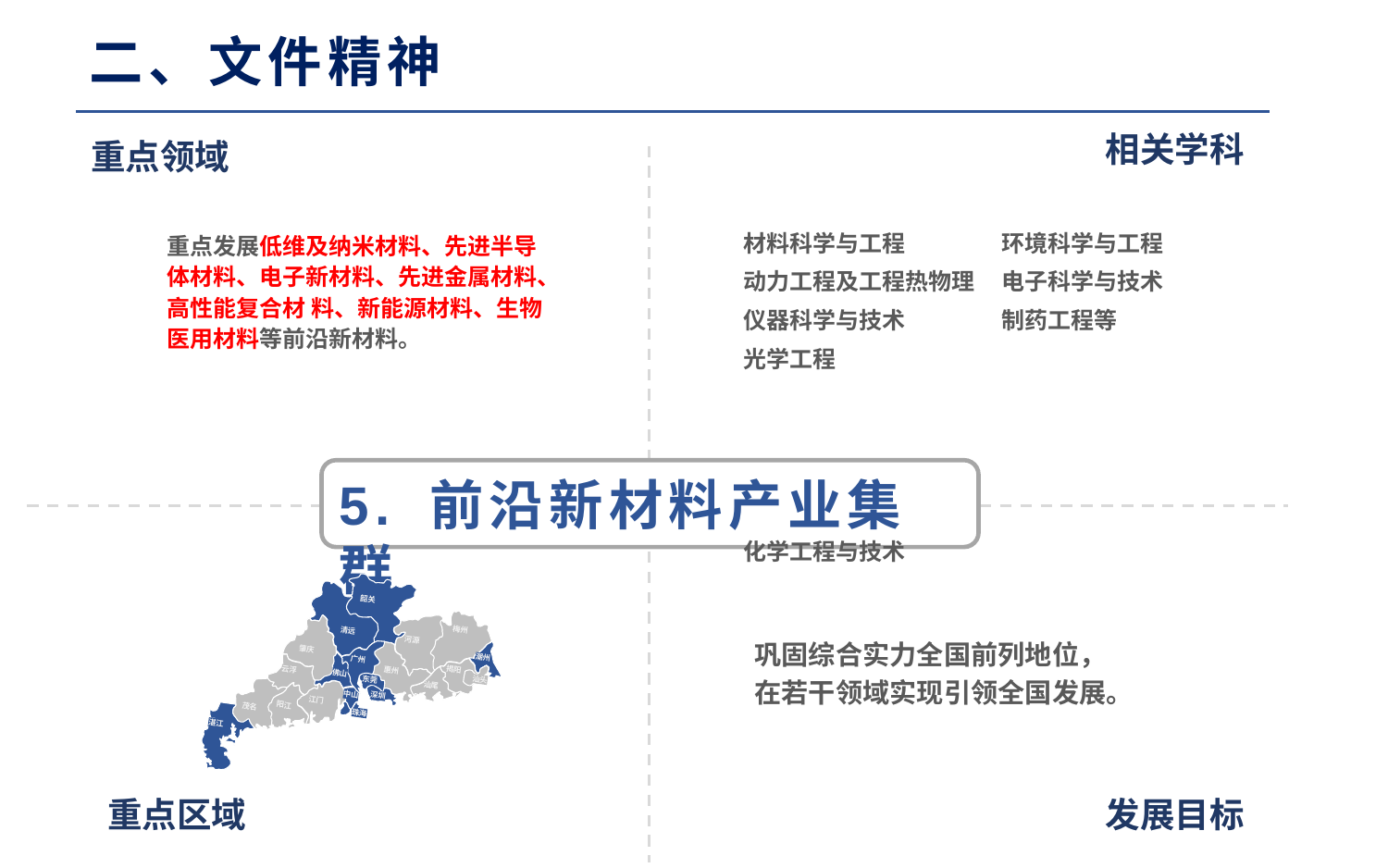

二、文件精神
相关学科
重点领域
材料科学与工程
动力工程及工程热物理
仪器科学与技术
光学工程

化学工程与技术
环境科学与工程
电子科学与技术
制药工程等
重点发展低维及纳米材料、先进半导体材料、电子新材料、先进金属材料、高性能复合材 料、新能源材料、生物医用材料等前沿新材料。
5. 前沿新材料产业集群

韶关

梅州

清远
河源
潮州

肇庆
揭阳
广州

汕头
惠州

汕尾
佛山
东莞
云浮

深圳

中山

江门
珠海
阳江
茂名

湛江
巩固综合实力全国前列地位，在若干领域实现引领全国发展。
重点区域
发展目标